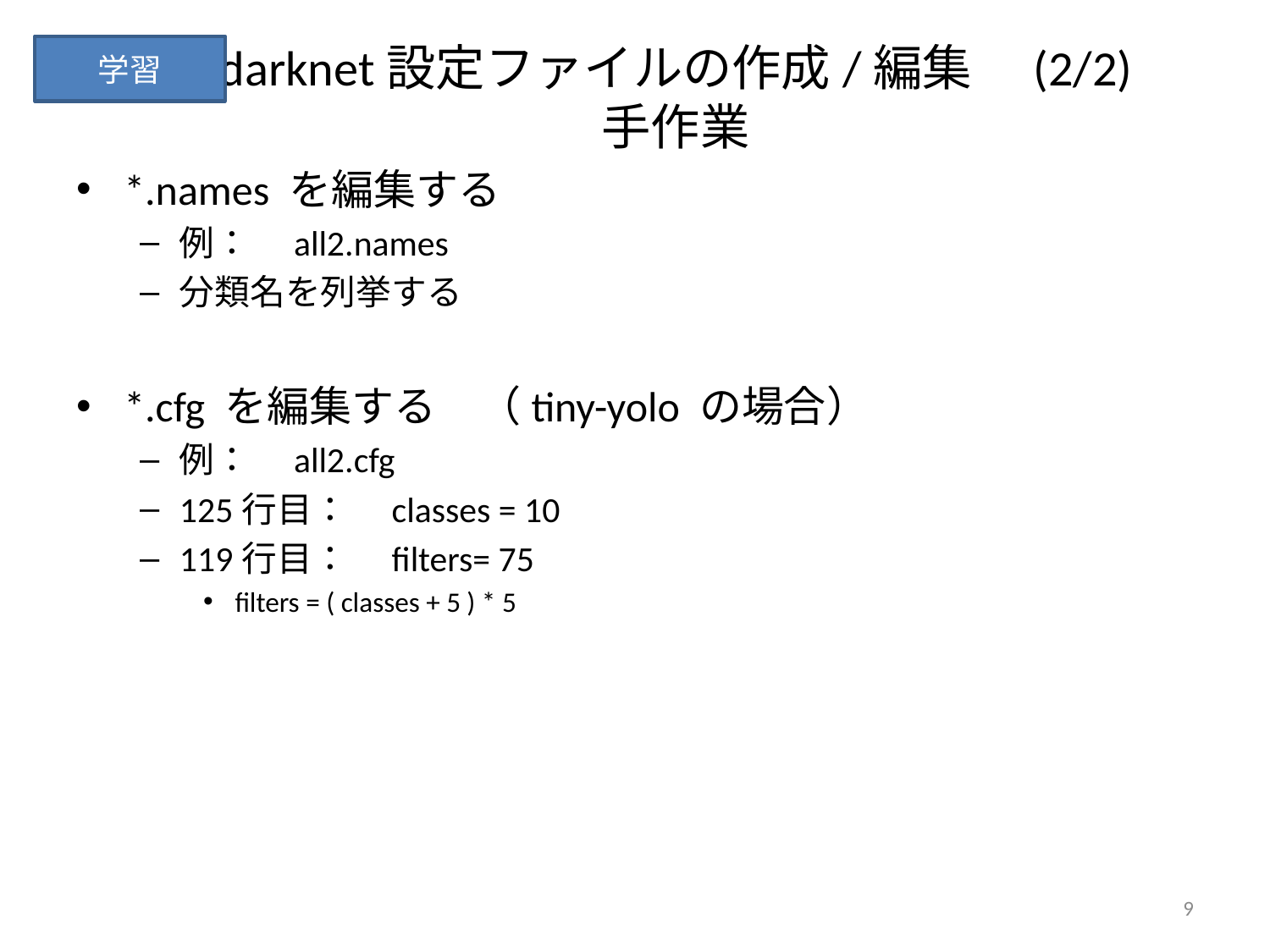

# darknet設定ファイルの作成/編集　(2/2) 手作業
学習
*.names を編集する
例：　all2.names
分類名を列挙する

*.cfg を編集する　（tiny-yolo の場合）
例：　all2.cfg
125行目：　classes = 10
119行目：　filters= 75
filters = ( classes + 5 ) * 5
9